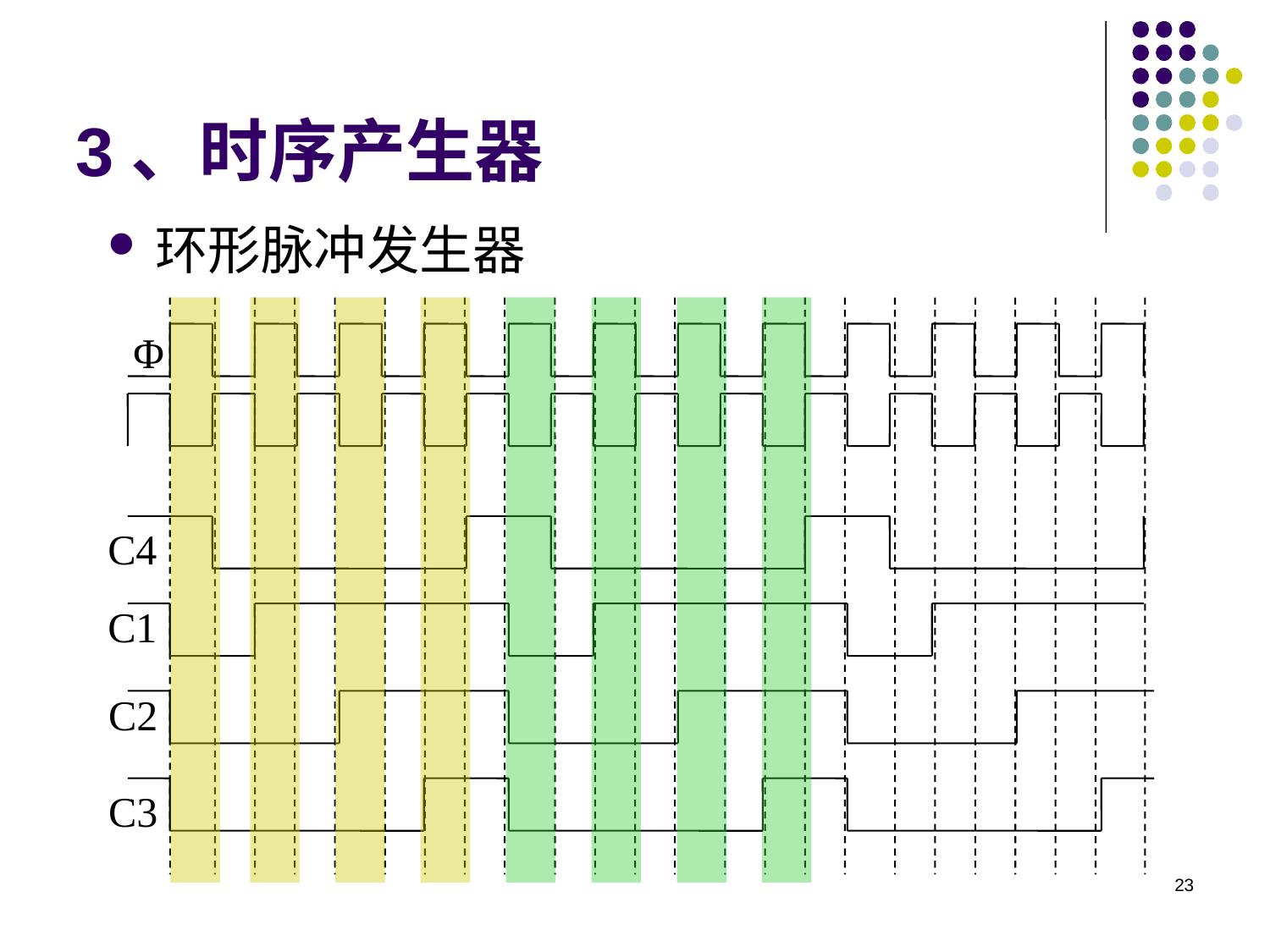

3、时序产生器
环形脉冲发生器

Φ

C4

C1

C2

C3

23